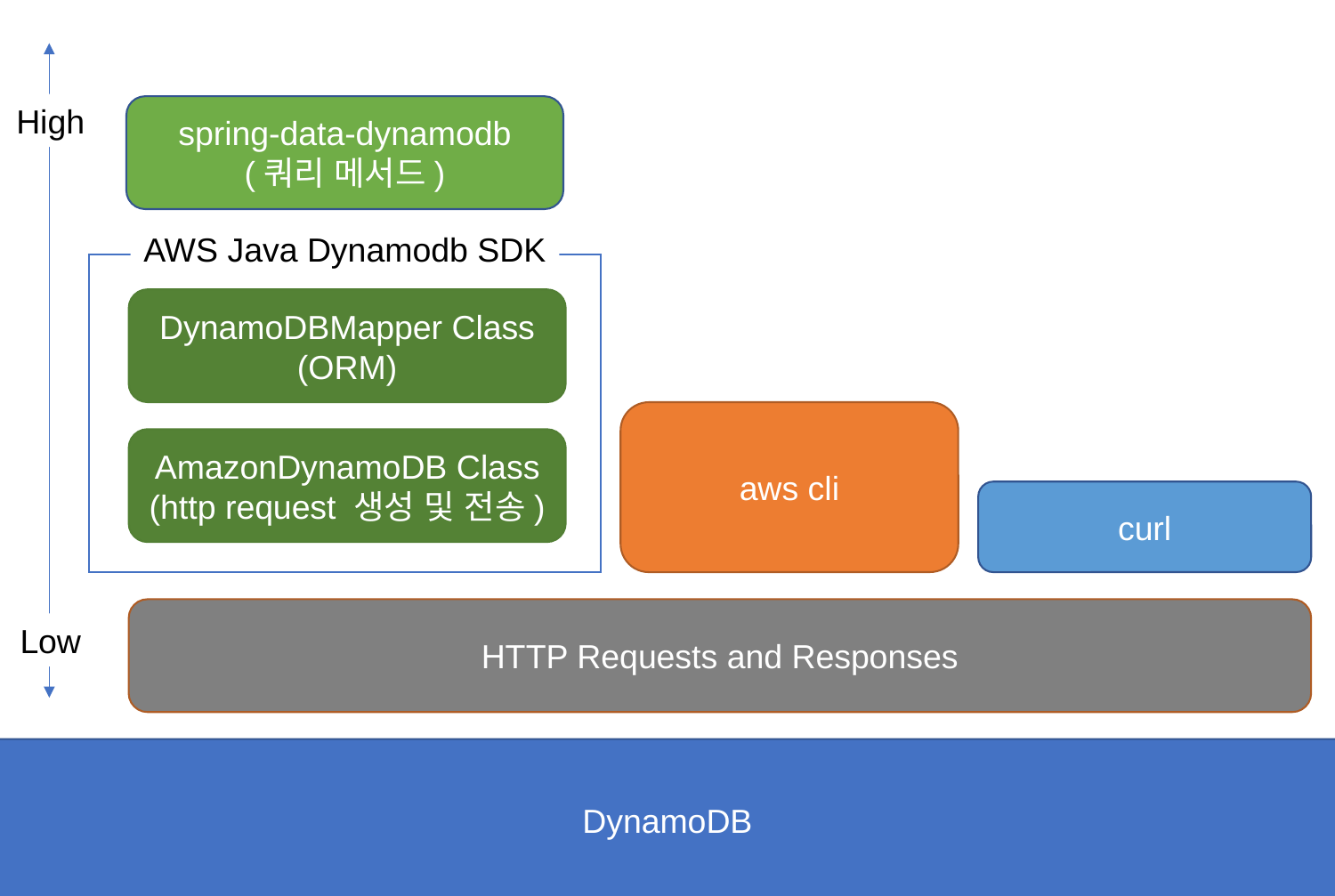

High
spring-data-dynamodb
(쿼리 메서드)
AWS Java Dynamodb SDK

DynamoDBMapper Class
(ORM)
aws cli
AmazonDynamoDB Class
(http request 생성 및 전송)
curl
HTTP Requests and Responses
Low
DynamoDB